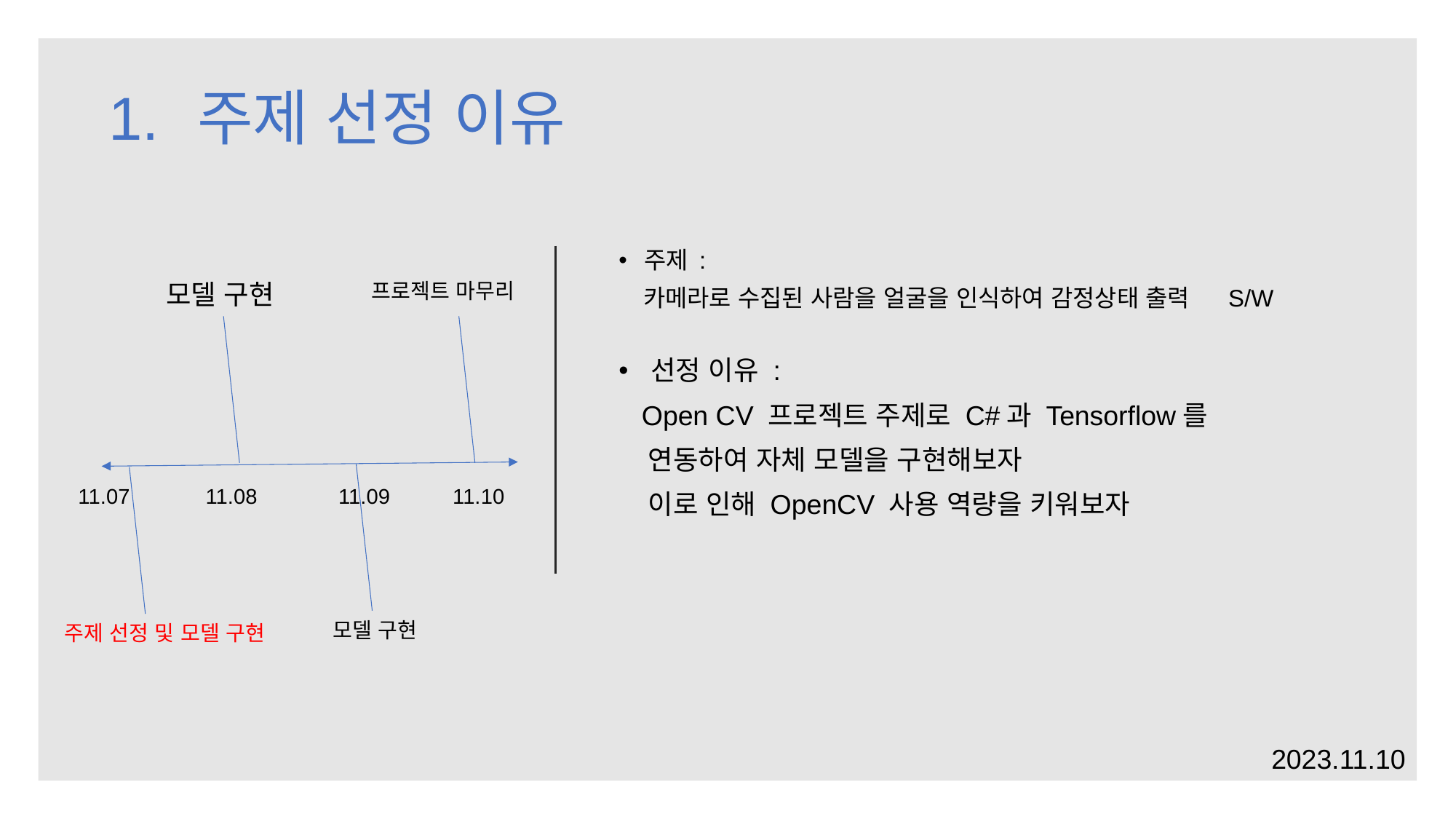

# 주제 선정 이유
주제 :
   카메라로 수집된 사람을 얼굴을 인식하여 감정상태 출력     S/W
프로젝트 마무리
모델 구현
선정 이유 :
   Open CV 프로젝트 주제로 C#과 Tensorflow를
   연동하여 자체 모델을 구현해보자
   이로 인해 OpenCV 사용 역량을 키워보자

11.10
11.08
11.09
11.07

모델 구현
주제 선정 및 모델 구현
2023.11.10